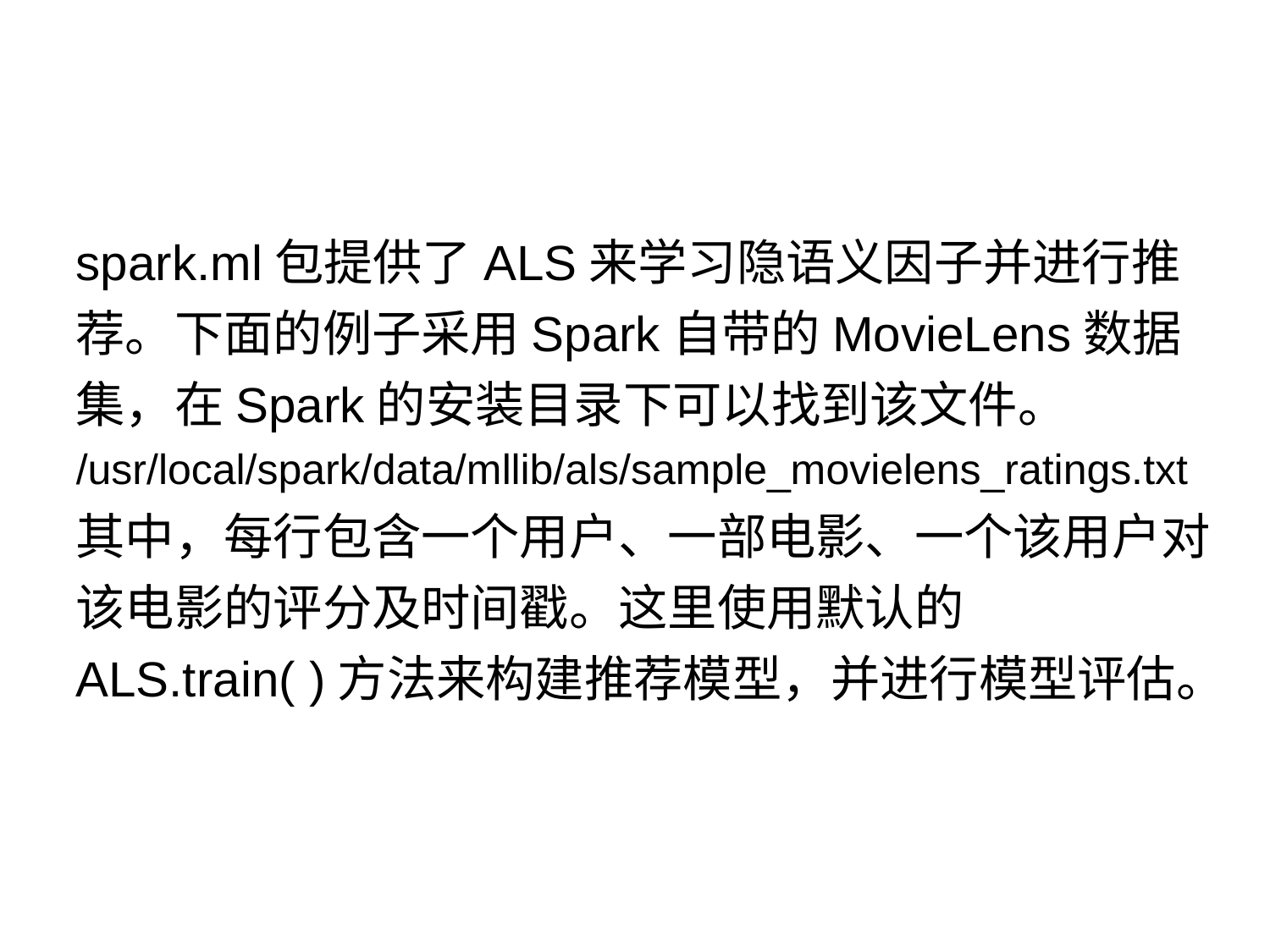

9.10.2 ALS算法
spark.ml包提供了ALS来学习隐语义因子并进行推荐。下面的例子采用Spark自带的MovieLens数据集，在Spark的安装目录下可以找到该文件。
/usr/local/spark/data/mllib/als/sample_movielens_ratings.txt
其中，每行包含一个用户、一部电影、一个该用户对该电影的评分及时间戳。这里使用默认的ALS.train( )方法来构建推荐模型，并进行模型评估。